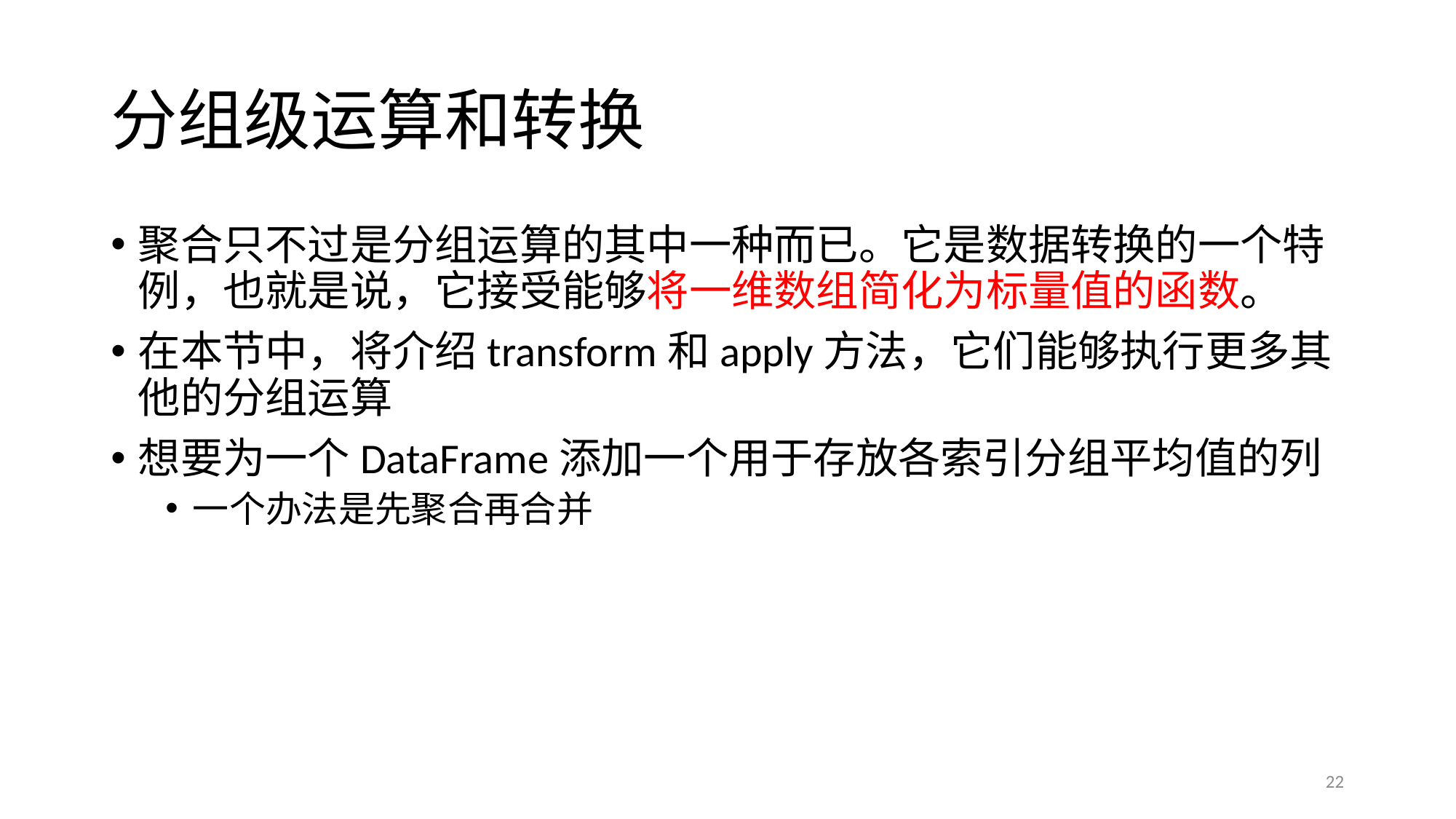

# 分组级运算和转换
聚合只不过是分组运算的其中一种而已。它是数据转换的一个特例，也就是说，它接受能够将一维数组简化为标量值的函数。
在本节中，将介绍transform和apply方法，它们能够执行更多其他的分组运算
想要为一个DataFrame添加一个用于存放各索引分组平均值的列
一个办法是先聚合再合并
22